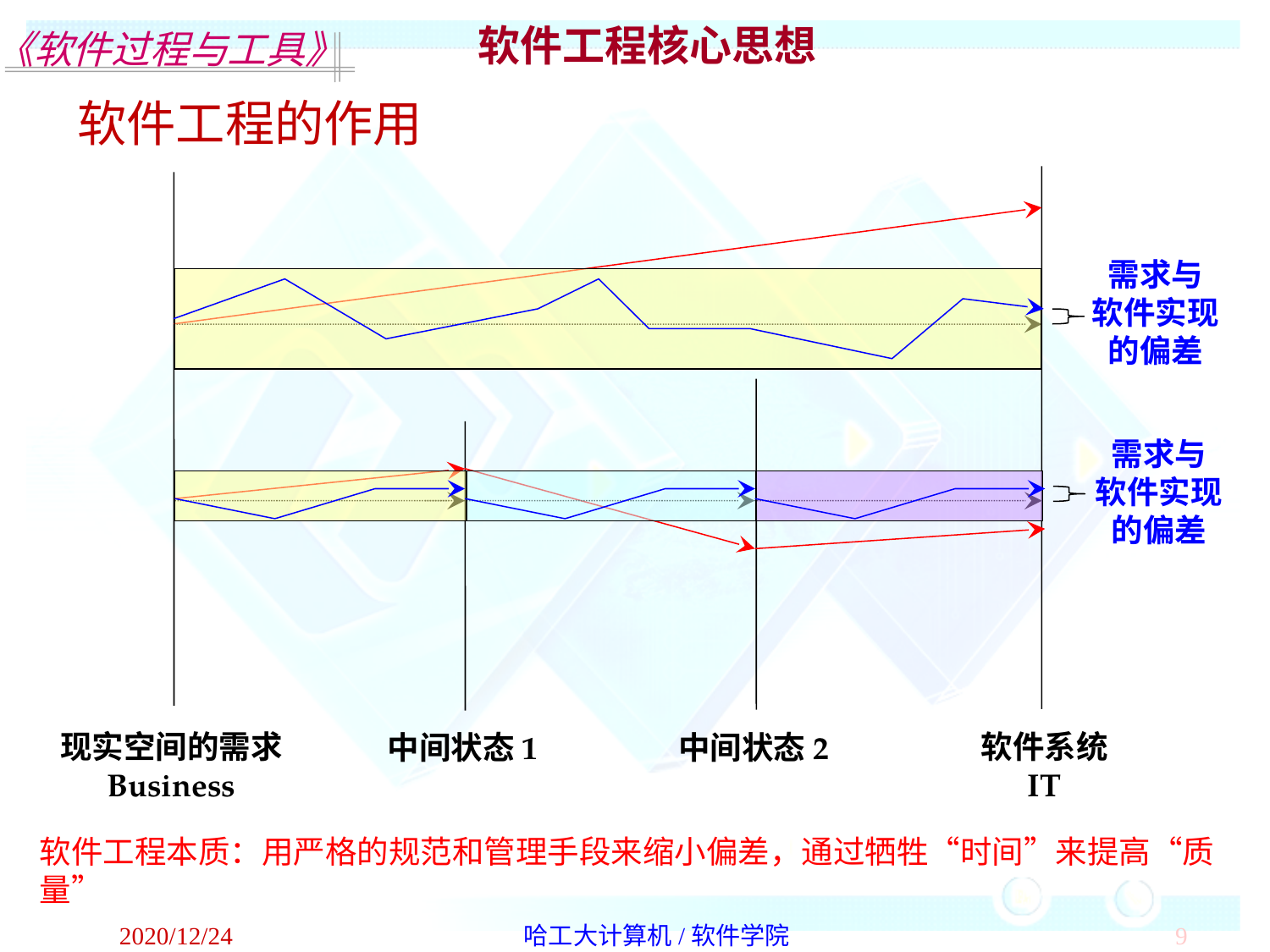

软件工程核心思想
软件工程的作用

软件系统
IT

现实空间的需求
Business

需求与
软件实现
的偏差

需求与
软件实现
的偏差

中间状态2

中间状态1

软件工程本质：用严格的规范和管理手段来缩小偏差，通过牺牲“时间”来提高“质量”